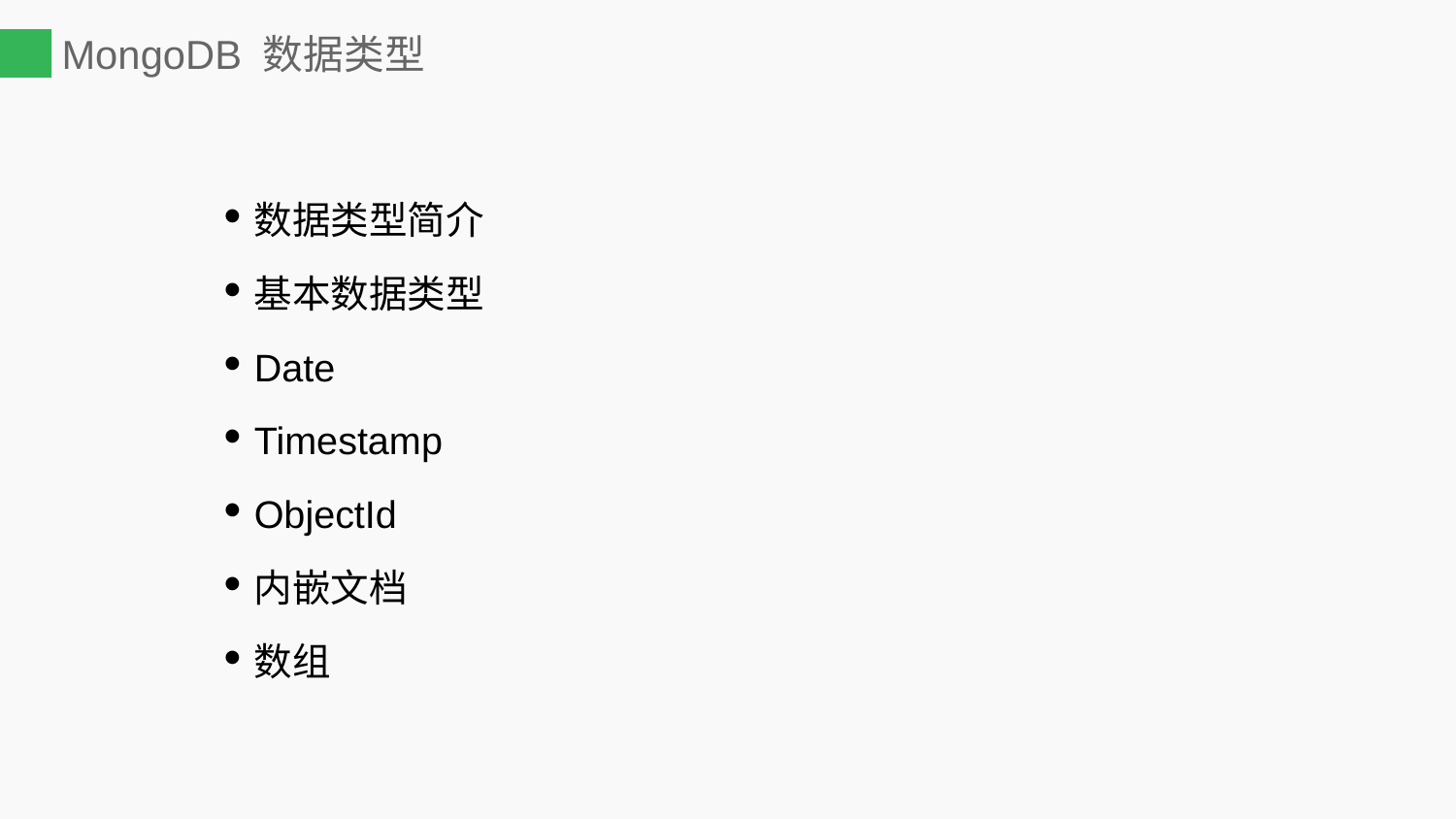

# MongoDB 数据类型
数据类型简介
基本数据类型
Date
Timestamp
ObjectId
内嵌文档
数组